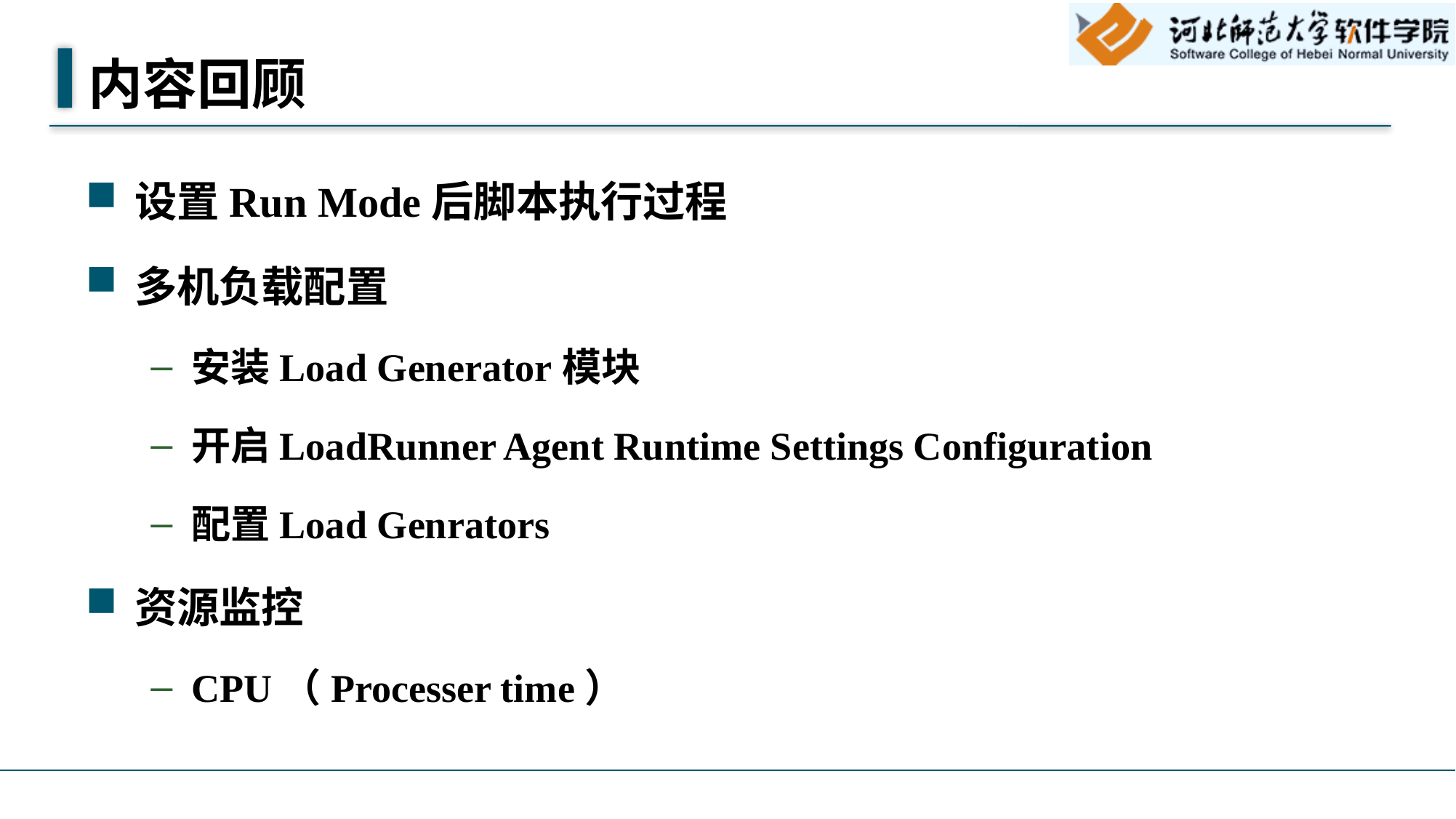

# 内容回顾
设置Run Mode后脚本执行过程
多机负载配置
安装Load Generator模块
开启LoadRunner Agent Runtime Settings Configuration
配置Load Genrators
资源监控
CPU（Processer time）